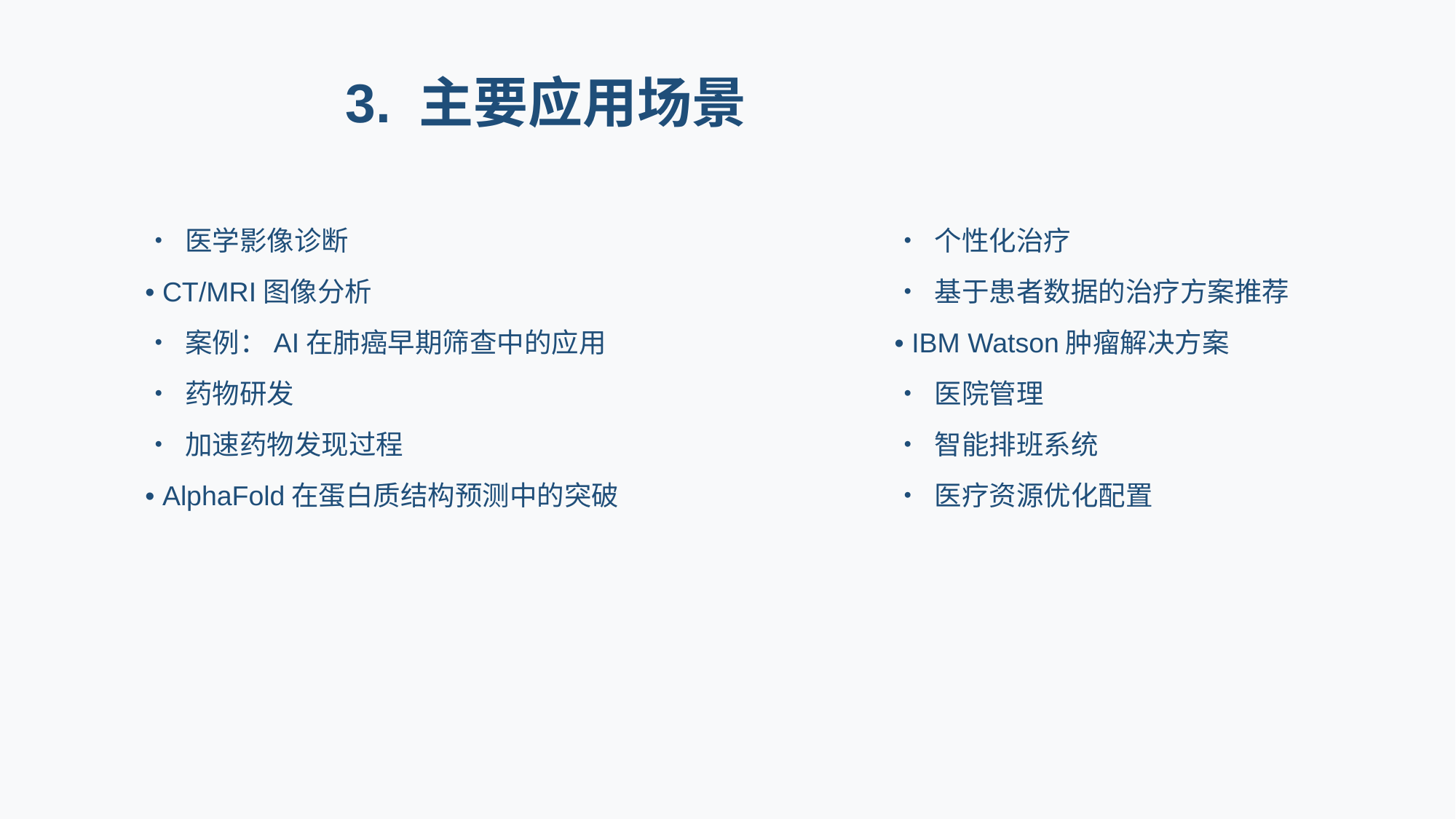

# 3. 主要应用场景

• 医学影像诊断
• CT/MRI图像分析
• 案例：AI在肺癌早期筛查中的应用
• 药物研发
• 加速药物发现过程
• AlphaFold在蛋白质结构预测中的突破
• 个性化治疗
• 基于患者数据的治疗方案推荐
• IBM Watson肿瘤解决方案
• 医院管理
• 智能排班系统
• 医疗资源优化配置